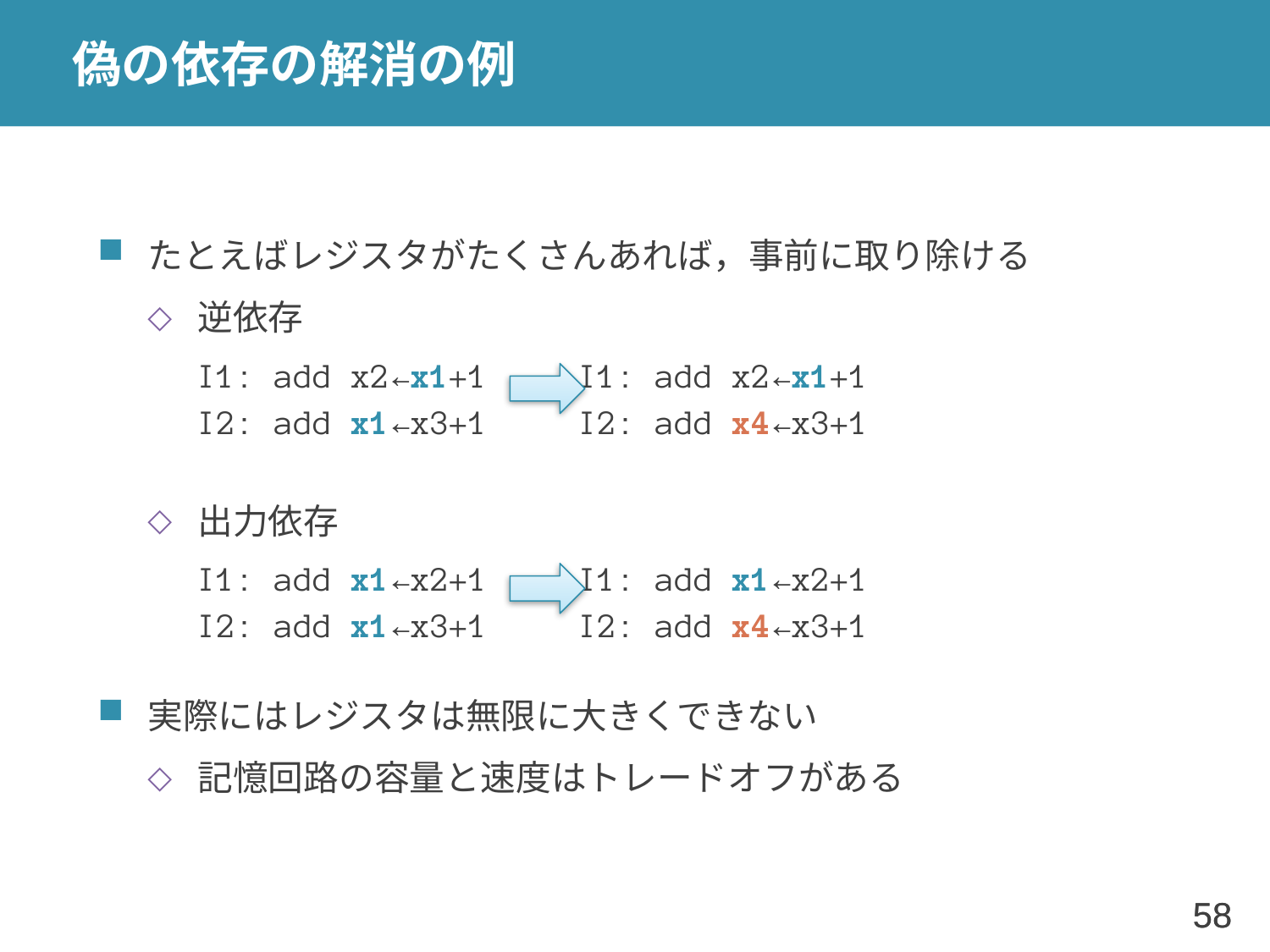

# 偽の依存の解消の例
たとえばレジスタがたくさんあれば，事前に取り除ける
逆依存
I1: add x2←x1+1	I1: add x2←x1+1
I2: add x1←x3+1 	I2: add x4←x3+1
出力依存
I1: add x1←x2+1	I1: add x1←x2+1
I2: add x1←x3+1 	I2: add x4←x3+1
実際にはレジスタは無限に大きくできない
記憶回路の容量と速度はトレードオフがある